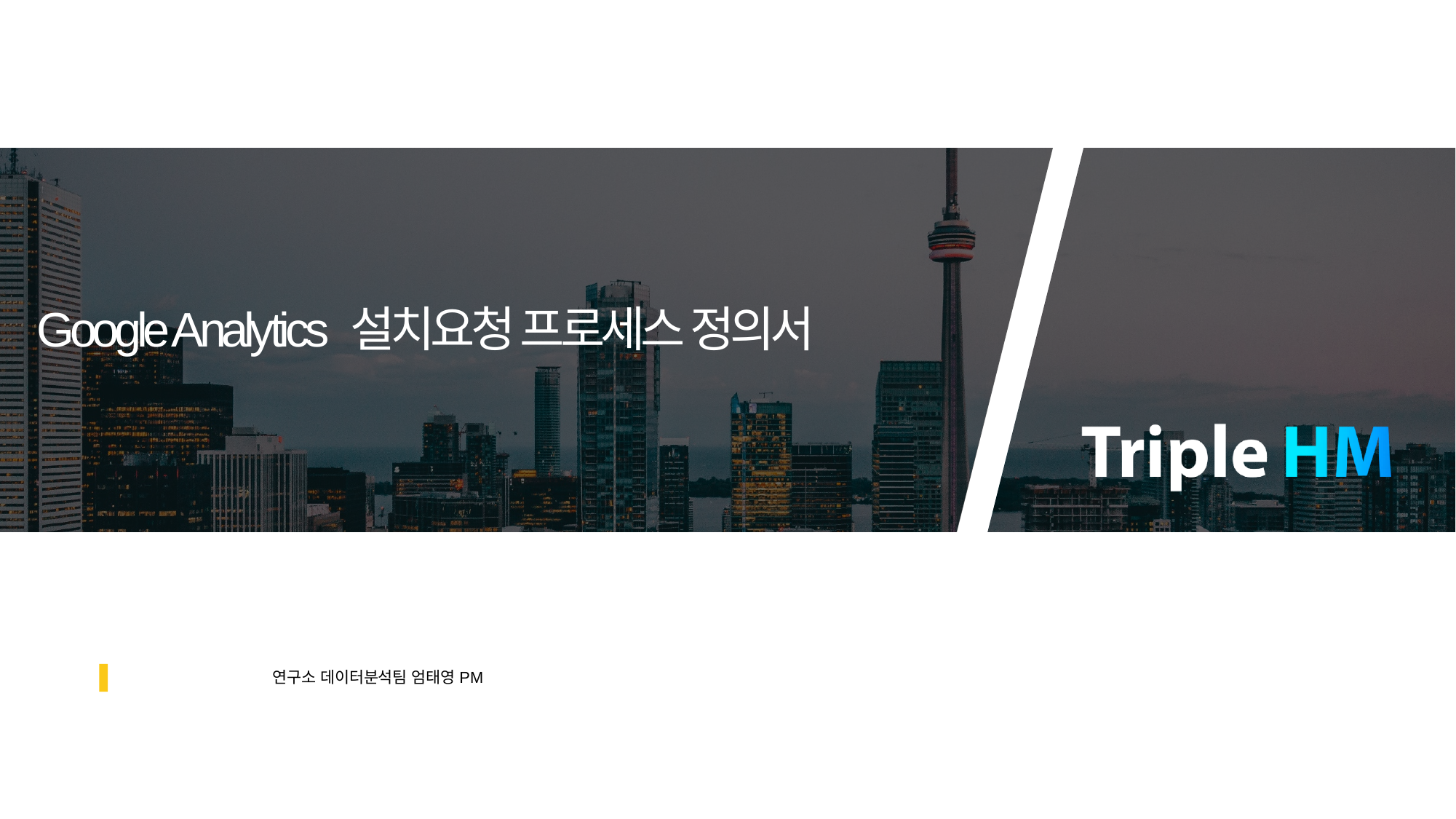

# Google Analytics 설치요청 프로세스 정의서
최종 수정일 : 2023-01-30
연구소 데이터분석팀 엄태영PM